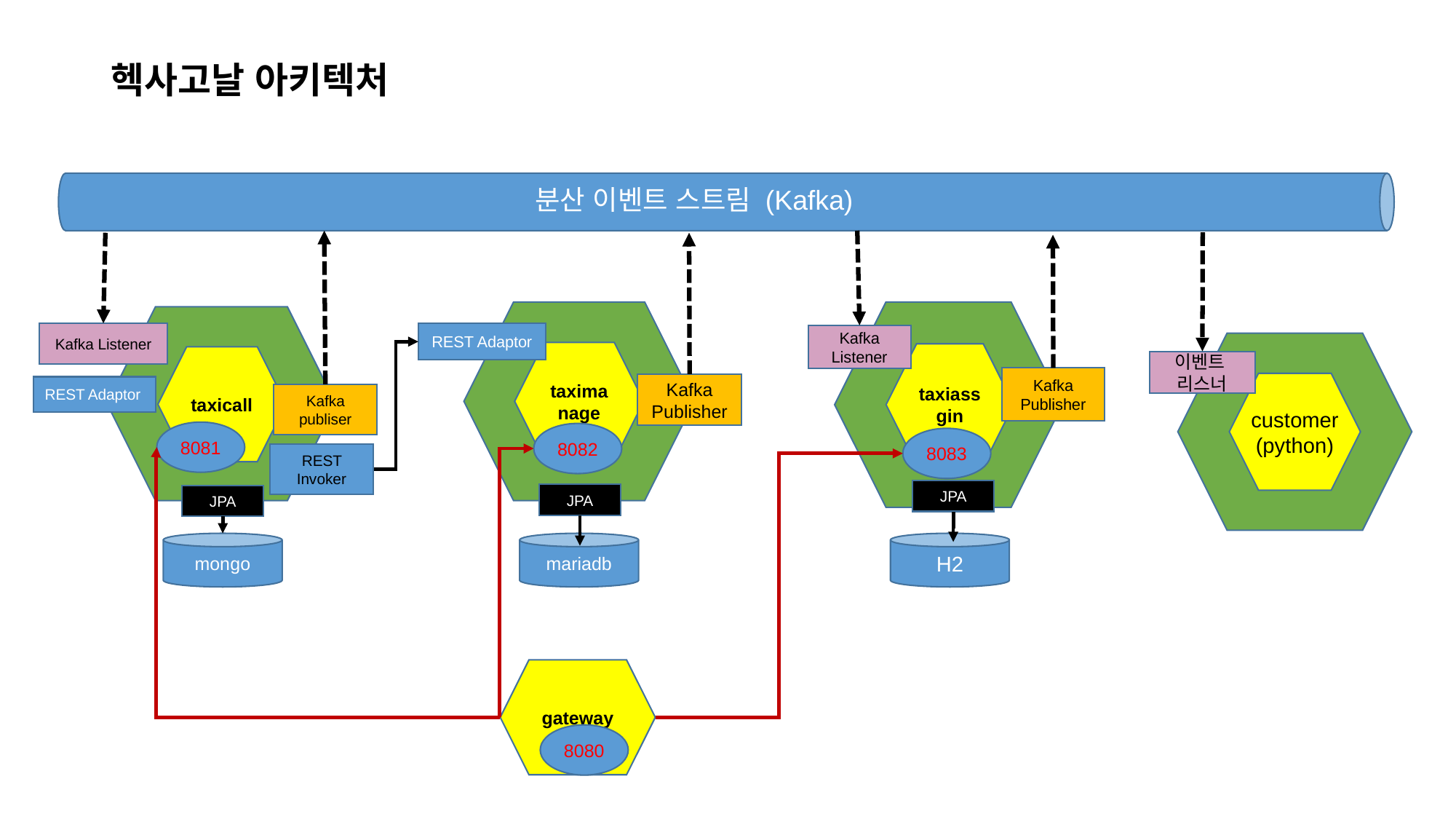

# 헥사고날 아키텍처
분산 이벤트 스트림 (Kafka)
pay
REST Adaptor
taximanage
Kafka Publisher
store
Kafka Listener
taxiassgin
Kafka Publisher
app
Kafka Listener
customer
이벤트
리스너
customer
(python)
taxicall
REST Adaptor
Kafka publiser
8081
8082
8083
REST Invoker
JPA
JPA
JPA
mongo
mariadb
H2
gateway
8080